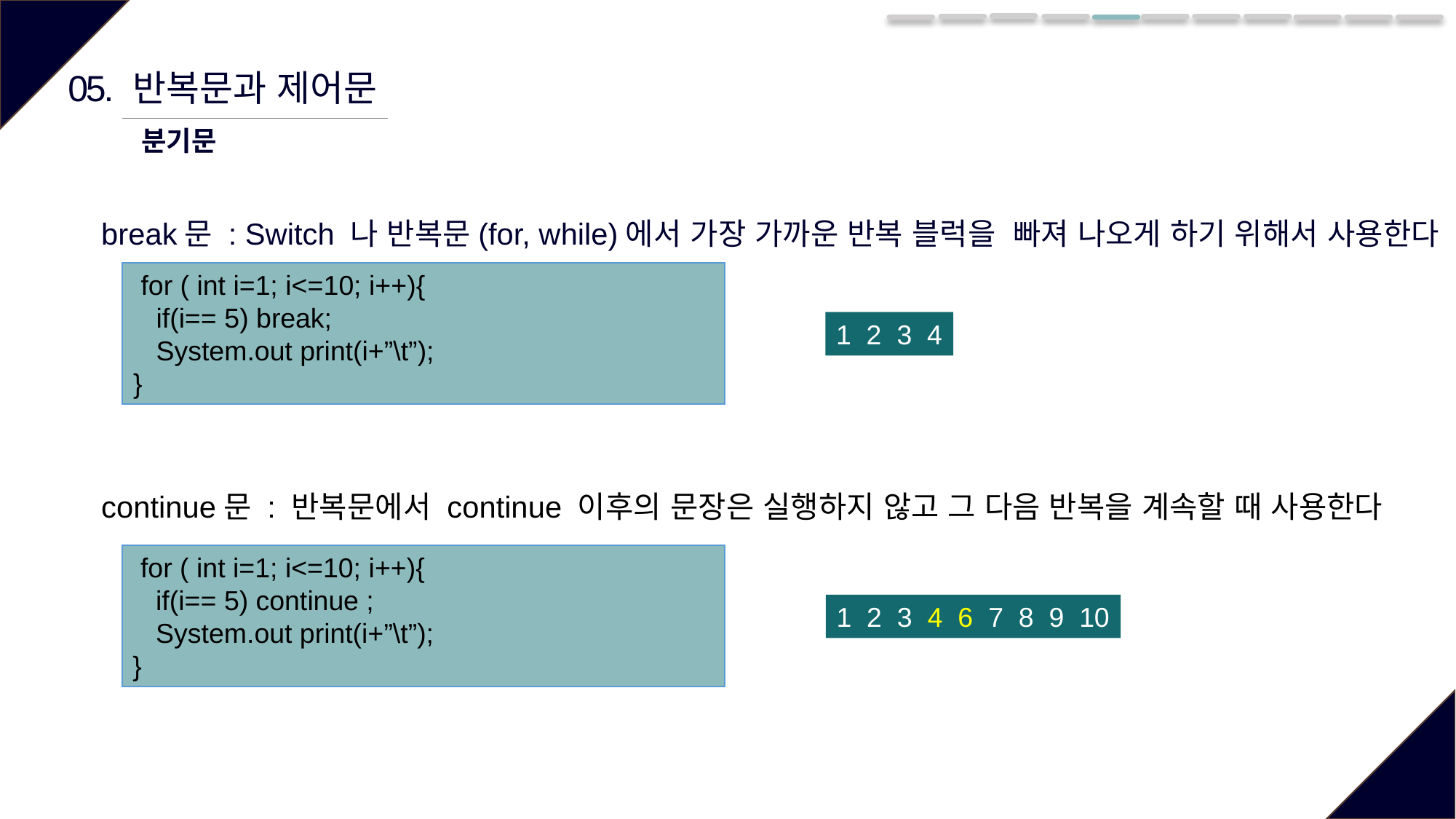

반복문과 제어문

05.
분기문
break문 : Switch 나 반복문(for, while)에서 가장 가까운 반복 블럭을  빠져 나오게 하기 위해서 사용한다

continue문 : 반복문에서 continue 이후의 문장은 실행하지 않고 그 다음 반복을 계속할 때 사용한다
 for ( int i=1; i<=10; i++){
   if(i== 5) break;
   System.out print(i+”\t”);
}
1  2  3  4
 for ( int i=1; i<=10; i++){
   if(i== 5) continue ;
   System.out print(i+”\t”);
}
1  2  3  4  6  7  8  9  10